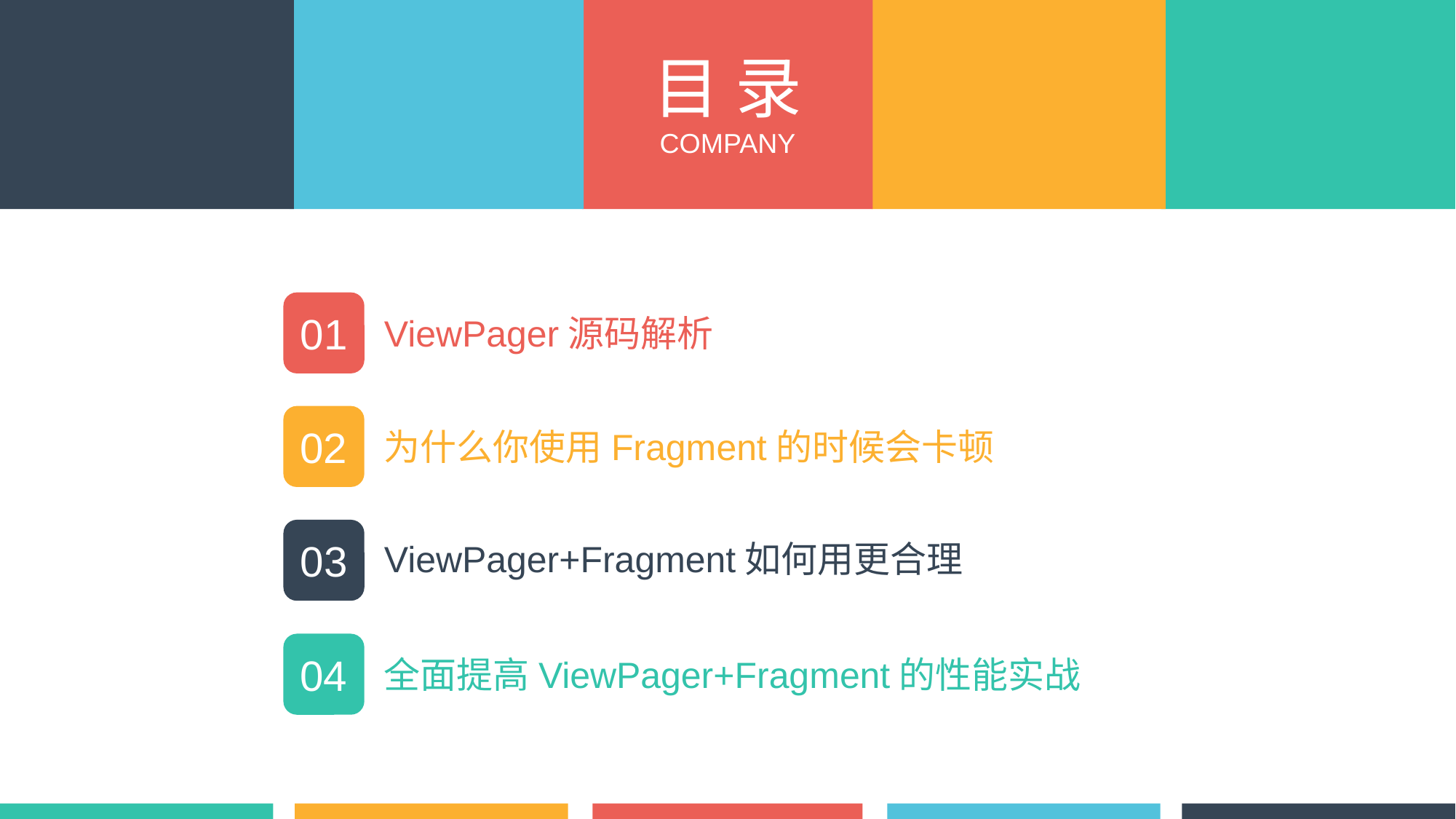

目 录
COMPANY
01
ViewPager源码解析
02
为什么你使用Fragment的时候会卡顿
03
ViewPager+Fragment如何用更合理
04
全面提高ViewPager+Fragment的性能实战